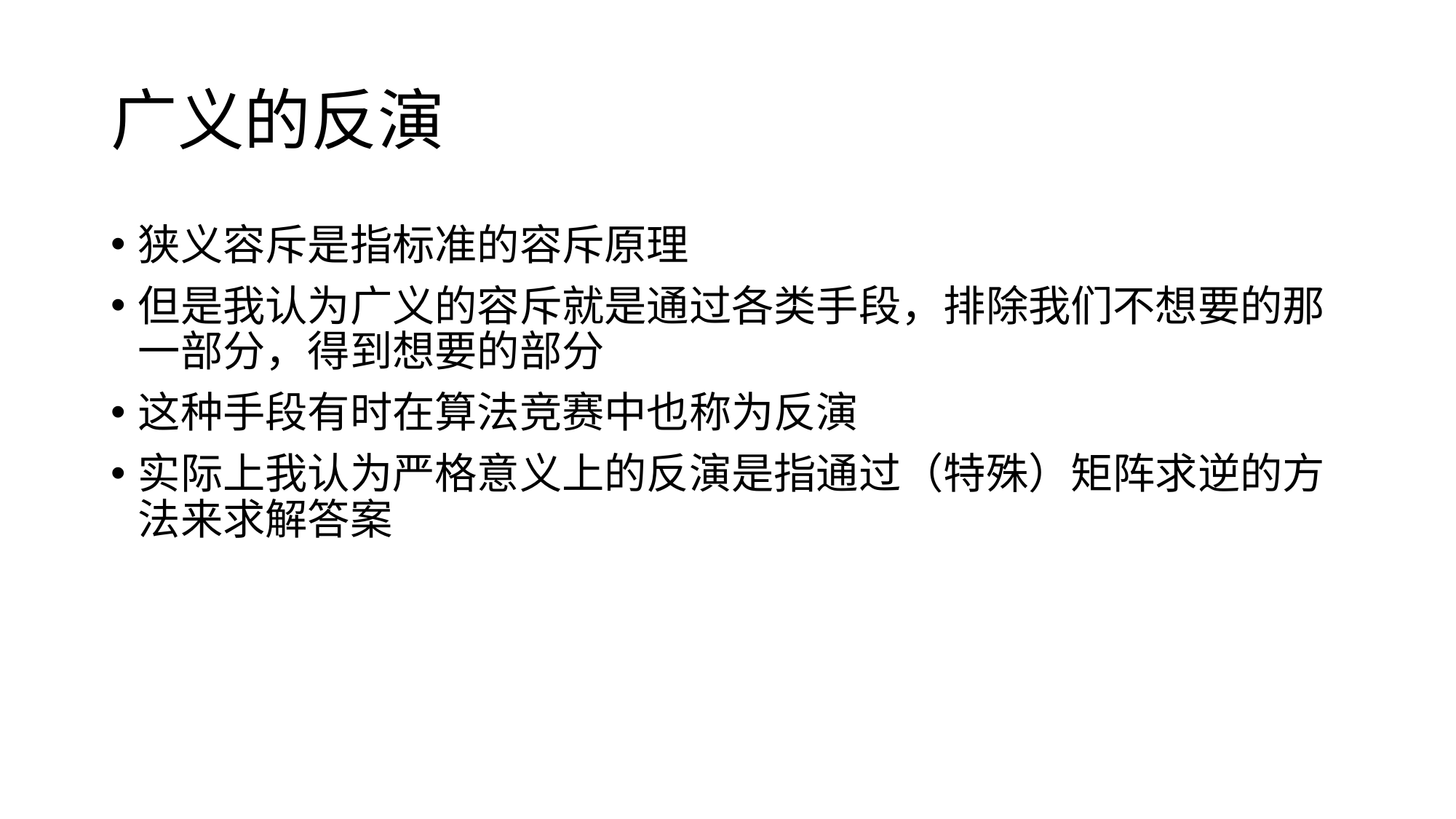

# 广义的反演
狭义容斥是指标准的容斥原理
但是我认为广义的容斥就是通过各类手段，排除我们不想要的那一部分，得到想要的部分
这种手段有时在算法竞赛中也称为反演
实际上我认为严格意义上的反演是指通过（特殊）矩阵求逆的方法来求解答案